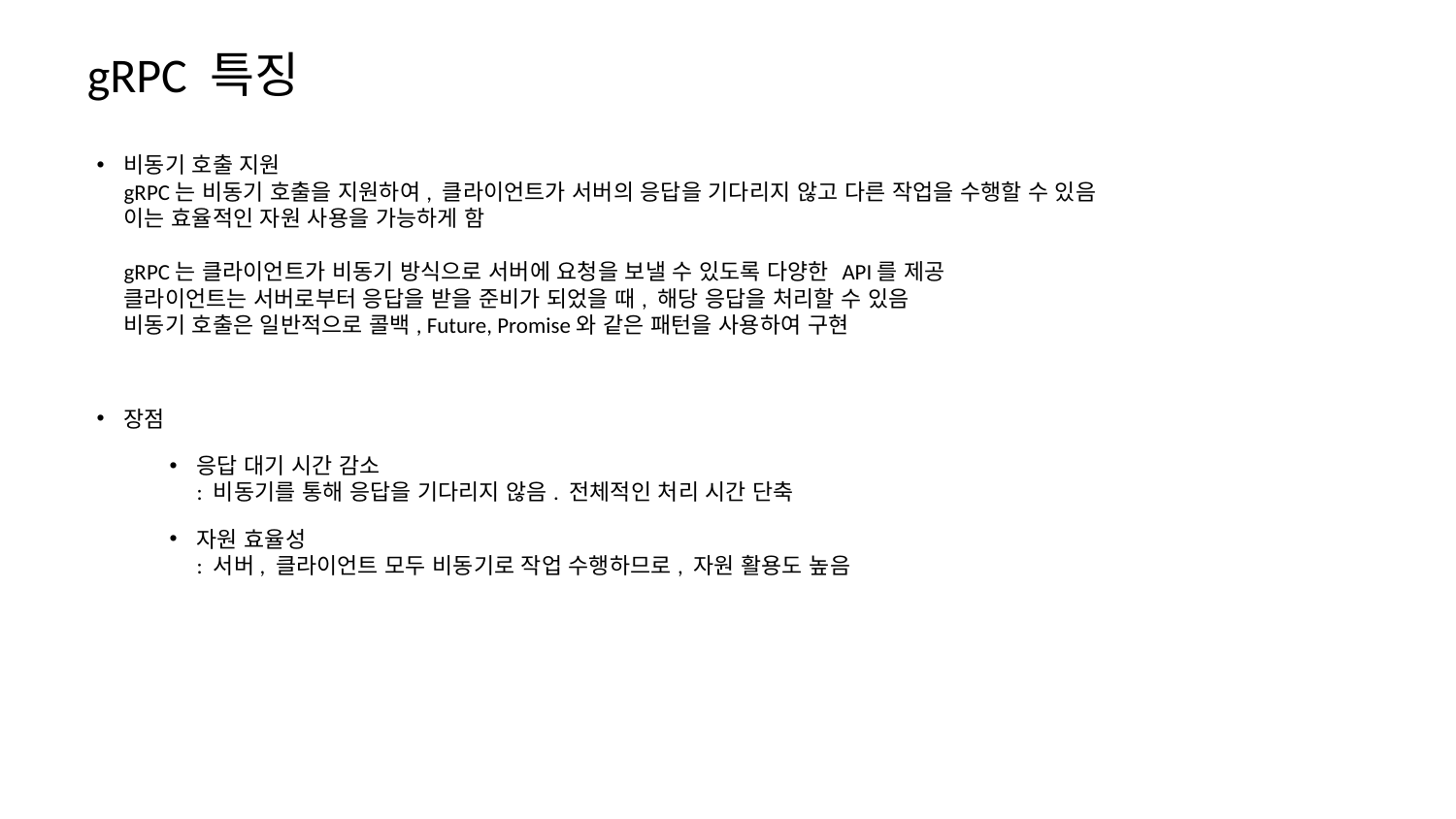

gRPC 특징
비동기 호출 지원
gRPC는 비동기 호출을 지원하여, 클라이언트가 서버의 응답을 기다리지 않고 다른 작업을 수행할 수 있음
이는 효율적인 자원 사용을 가능하게 함
gRPC는 클라이언트가 비동기 방식으로 서버에 요청을 보낼 수 있도록 다양한 API를 제공
클라이언트는 서버로부터 응답을 받을 준비가 되었을 때, 해당 응답을 처리할 수 있음
비동기 호출은 일반적으로 콜백, Future, Promise와 같은 패턴을 사용하여 구현

장점
응답 대기 시간 감소
: 비동기를 통해 응답을 기다리지 않음. 전체적인 처리 시간 단축
자원 효율성
: 서버, 클라이언트 모두 비동기로 작업 수행하므로, 자원 활용도 높음